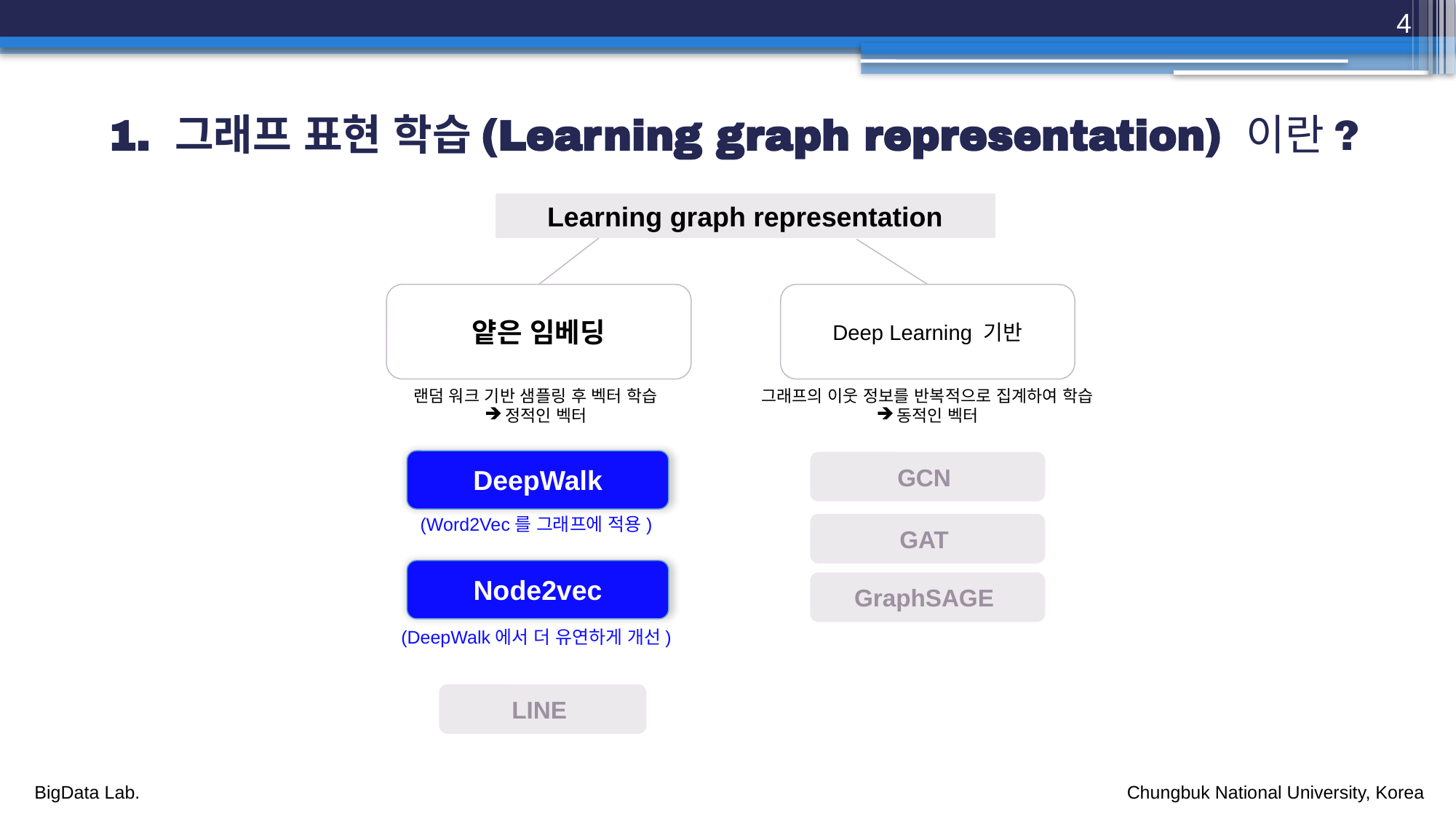

4
1. 그래프 표현 학습(Learning graph representation) 이란?
Learning graph representation
얕은 임베딩
Deep Learning 기반
랜덤 워크 기반 샘플링 후 벡터 학습
정적인 벡터
그래프의 이웃 정보를 반복적으로 집계하여 학습
동적인 벡터
DeepWalk
GCN
(Word2Vec를 그래프에 적용)
GAT
Node2vec
GraphSAGE
(DeepWalk에서 더 유연하게 개선)
LINE